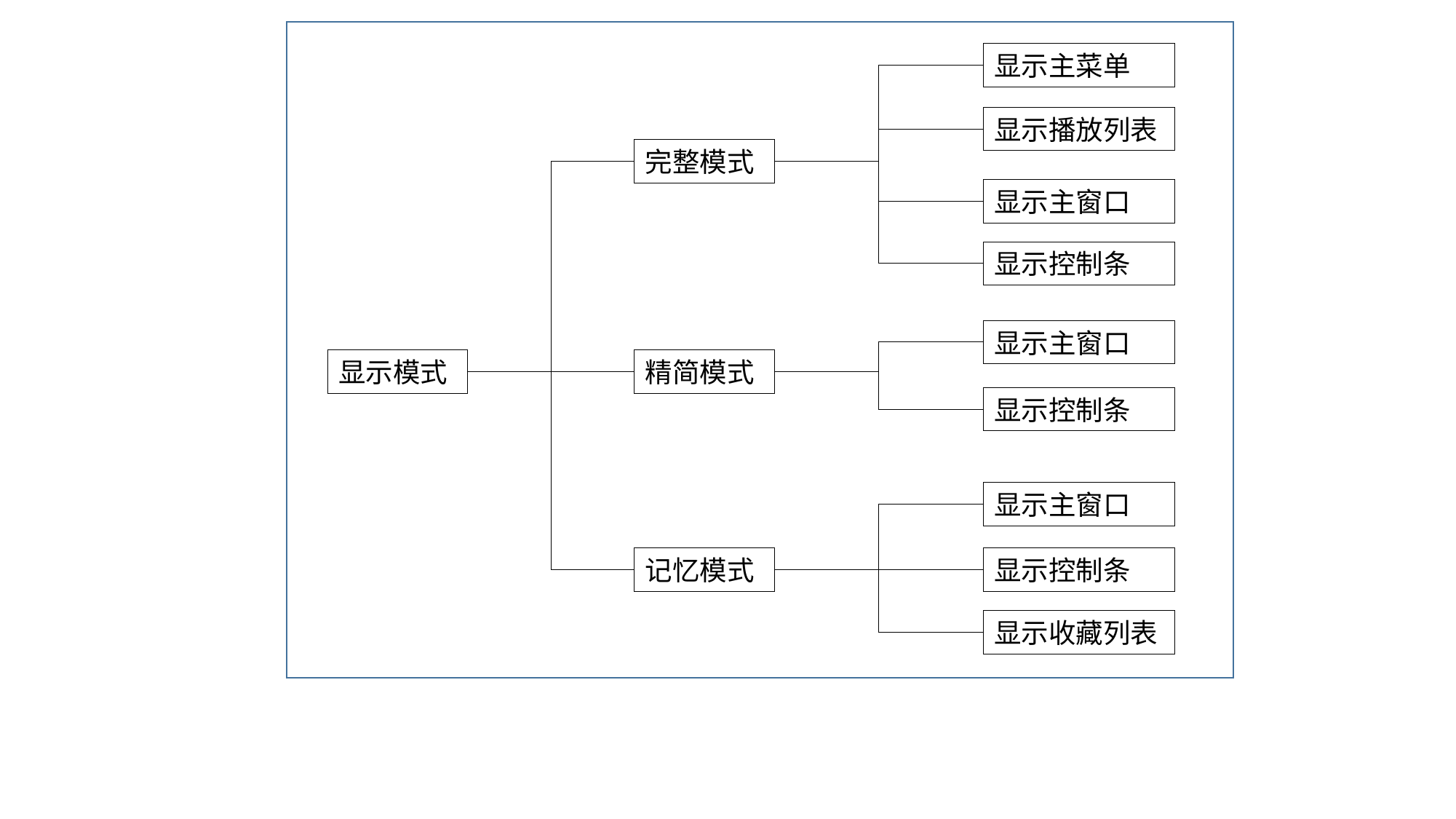

显示主菜单
显示播放列表
完整模式
显示主窗口
显示控制条
显示主窗口
显示模式
精简模式
显示控制条
显示主窗口
记忆模式
显示控制条
显示收藏列表